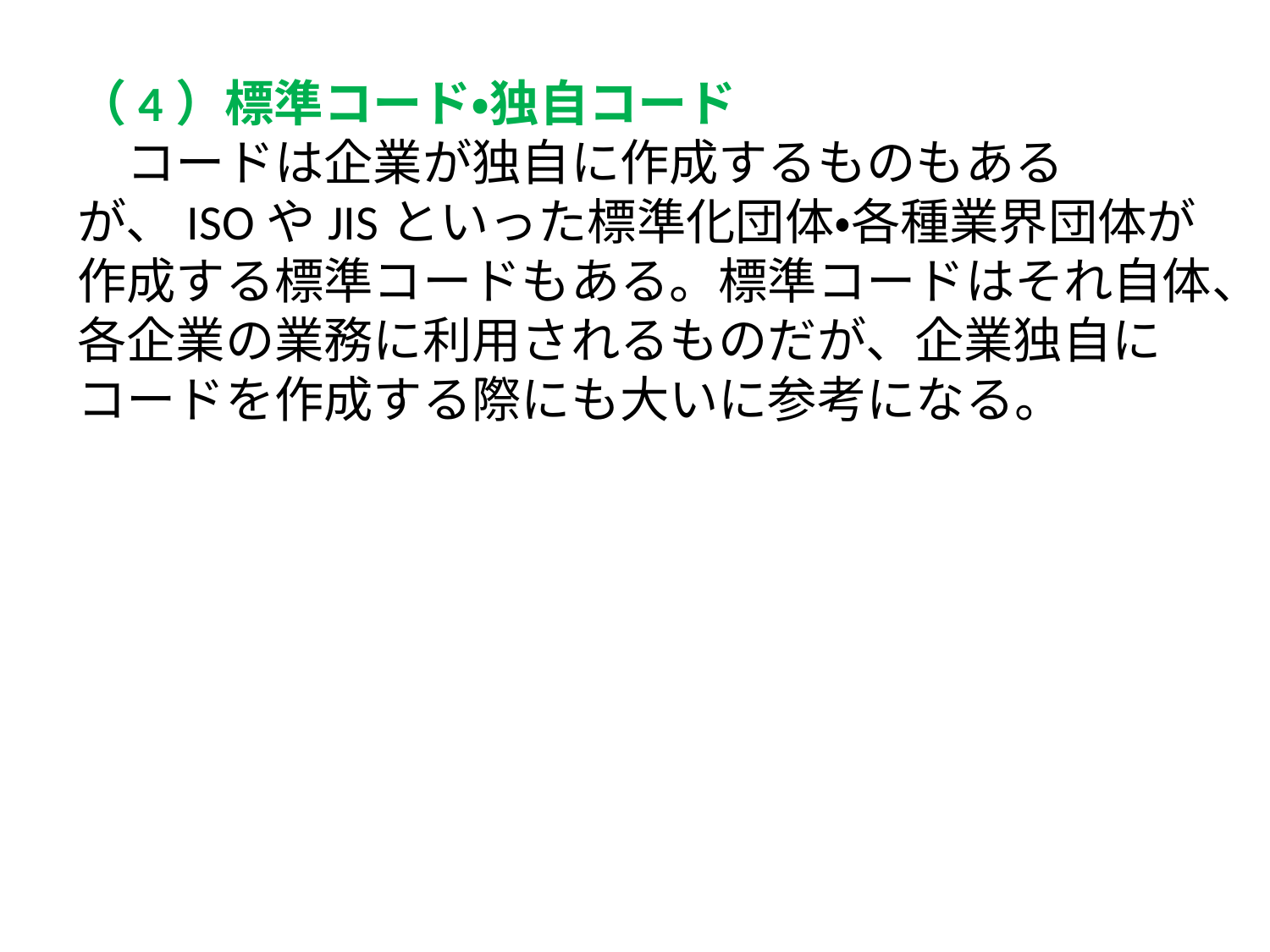

（4）標準コード・独自コード
　コードは企業が独自に作成するものもあるが、ISOやJISといった標準化団体・各種業界団体が作成する標準コードもある。標準コードはそれ自体、各企業の業務に利用されるものだが、企業独自にコードを作成する際にも大いに参考になる。